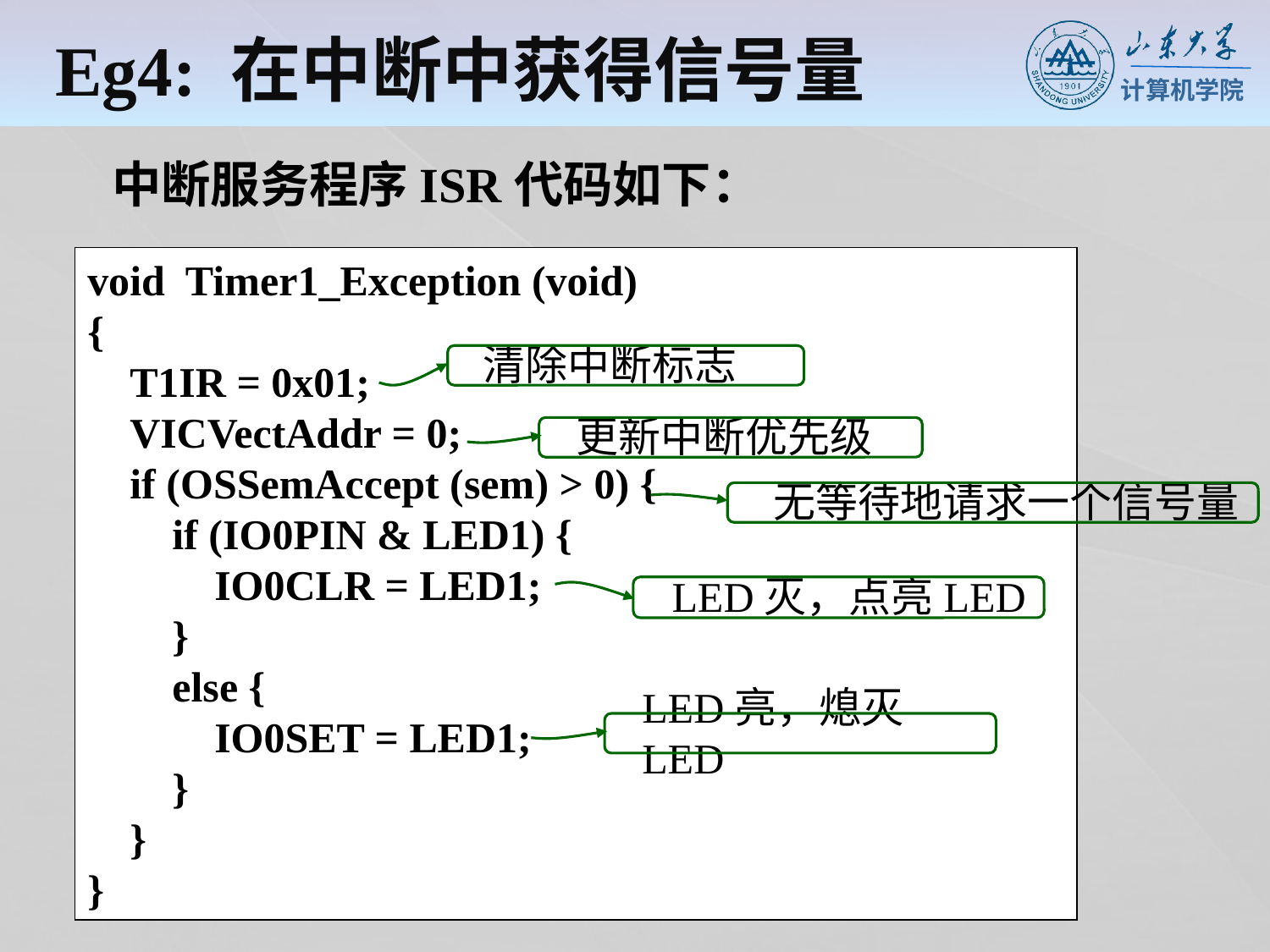

Eg4: 在中断中获得信号量
    中断服务程序ISR代码如下：
void  Timer1_Exception (void)
{
    T1IR = 0x01;
    VICVectAddr = 0;
    if (OSSemAccept (sem) > 0) {
        if (IO0PIN & LED1) {
            IO0CLR = LED1;
        }
        else {
            IO0SET = LED1;
        }
    }
}
清除中断标志

更新中断优先级

无等待地请求一个信号量

LED灭，点亮LED

LED亮，熄灭LED